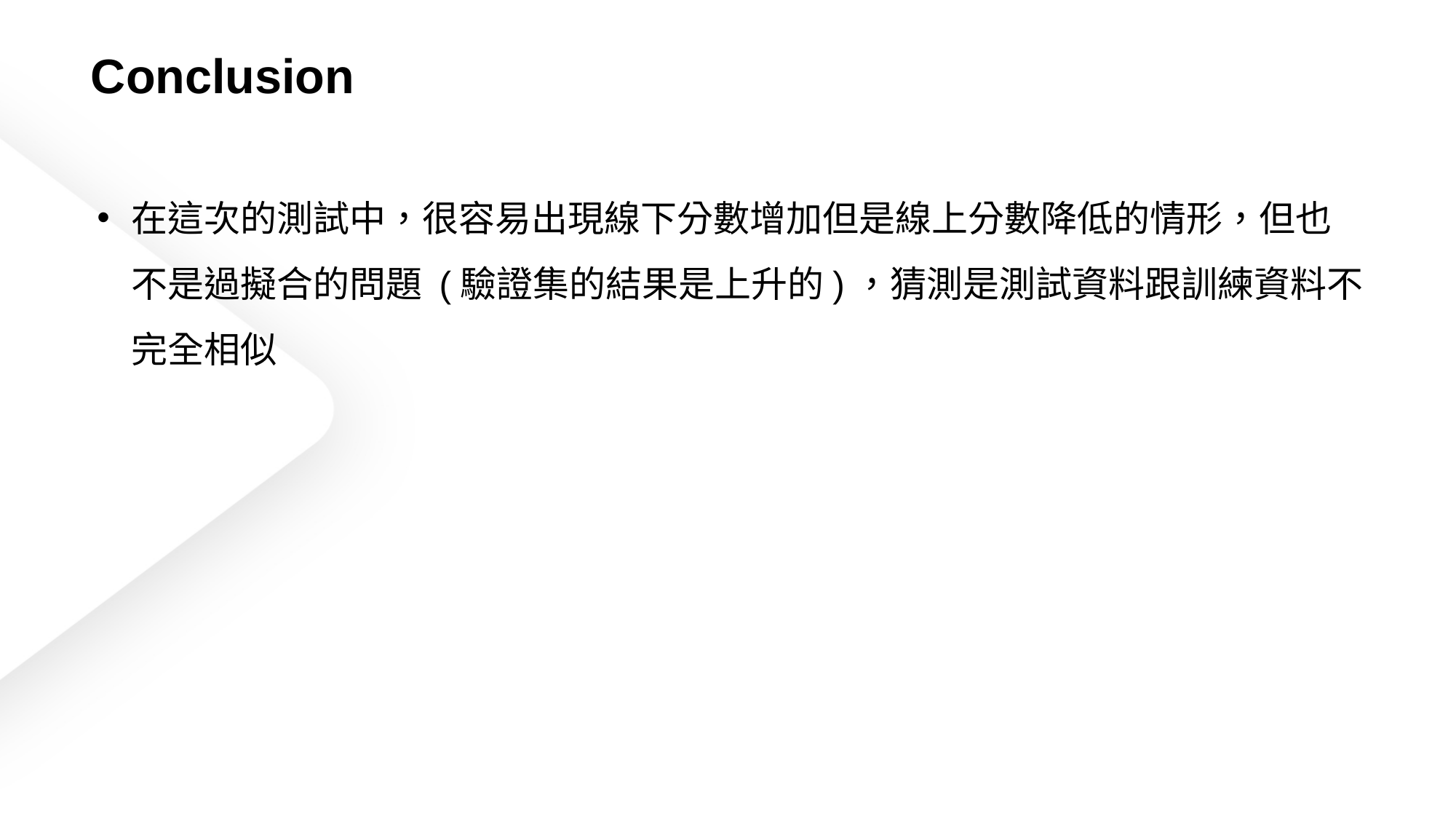

Conclusion
在這次的測試中，很容易出現線下分數增加但是線上分數降低的情形，但也不是過擬合的問題 (驗證集的結果是上升的)，猜測是測試資料跟訓練資料不完全相似